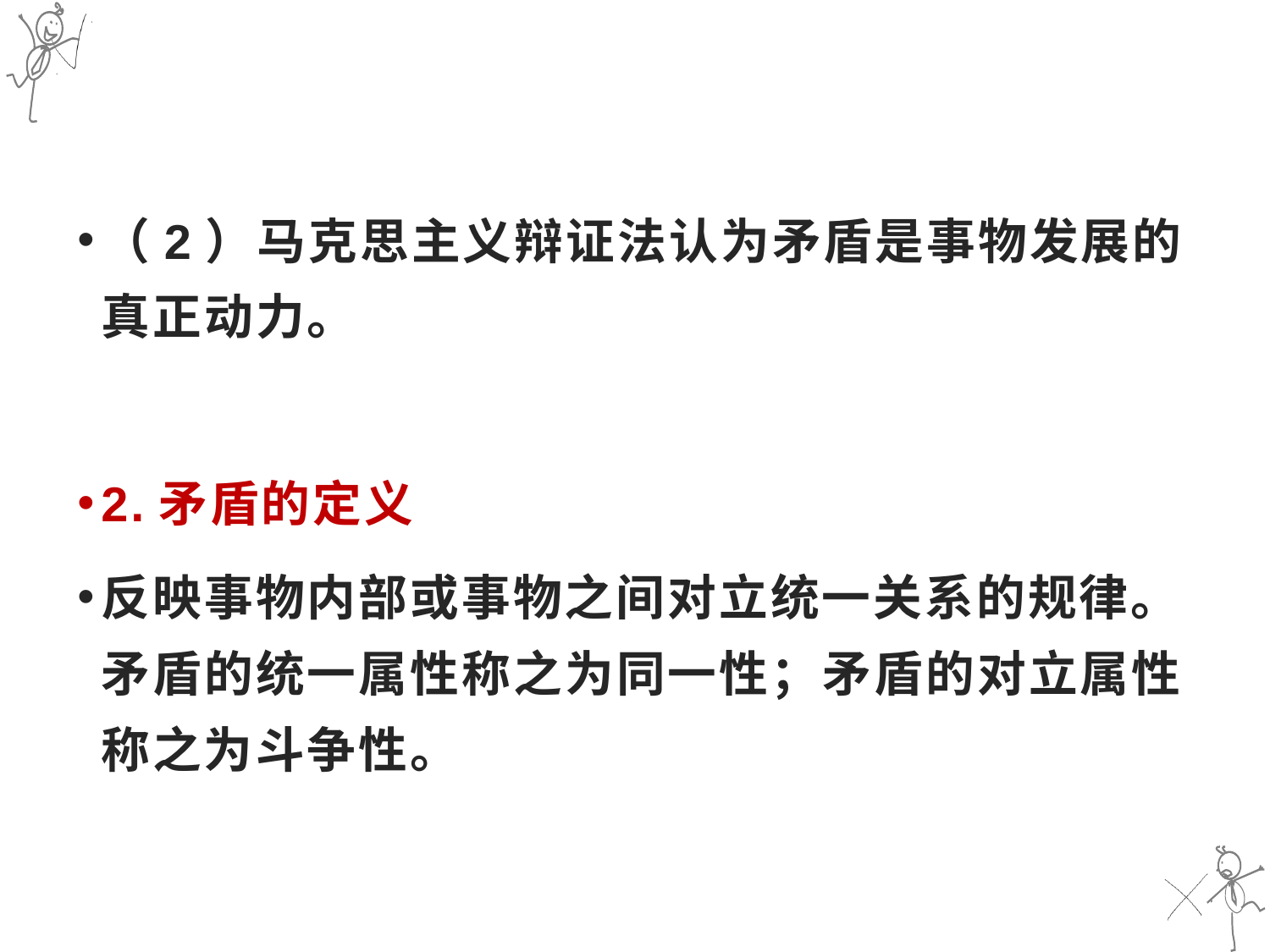

（2）马克思主义辩证法认为矛盾是事物发展的真正动力。

2.矛盾的定义
反映事物内部或事物之间对立统一关系的规律。矛盾的统一属性称之为同一性；矛盾的对立属性称之为斗争性。